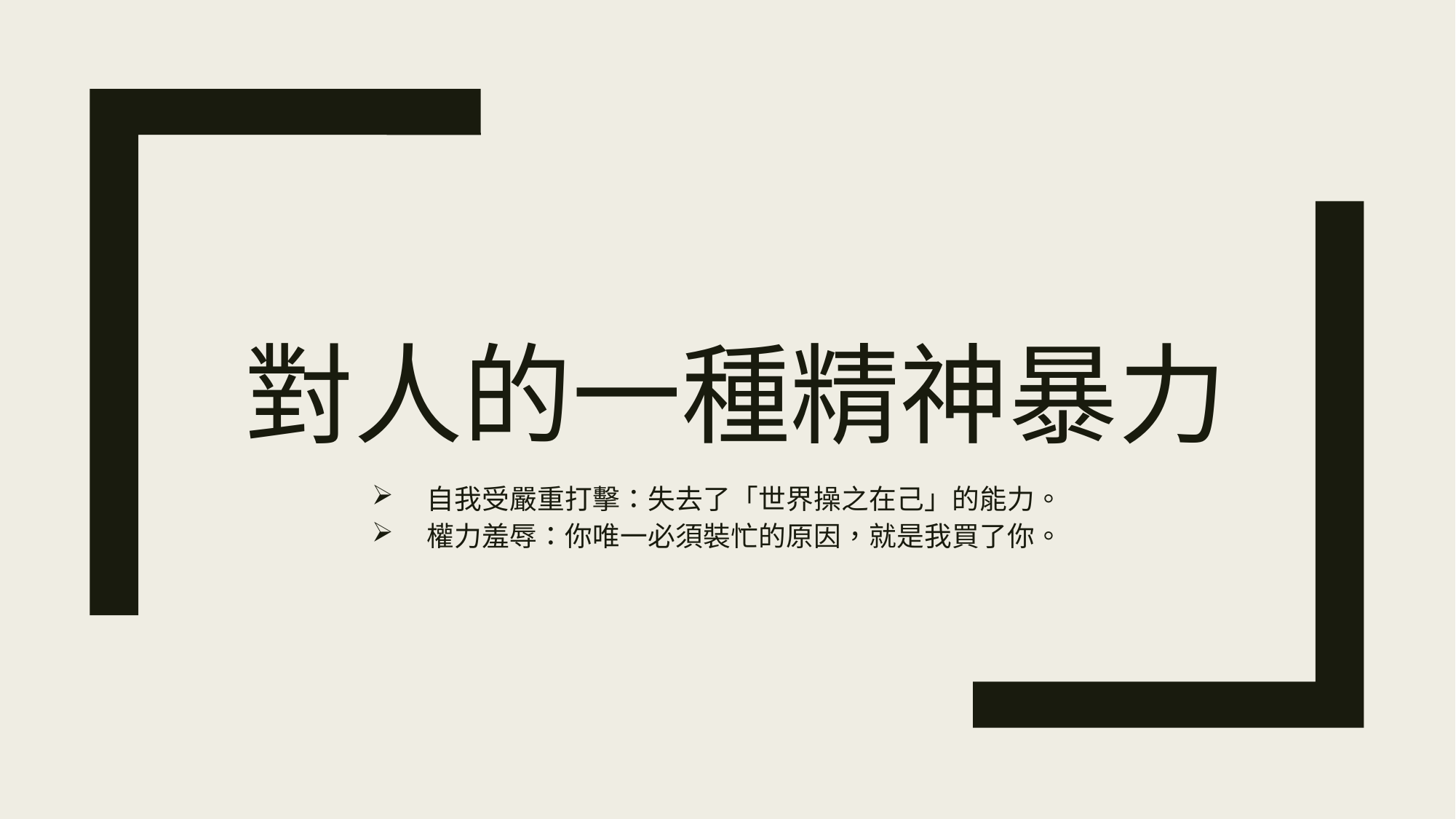

# 對人的一種精神暴力
自我受嚴重打擊：失去了「世界操之在己」的能力。
權力羞辱：你唯一必須裝忙的原因，就是我買了你。